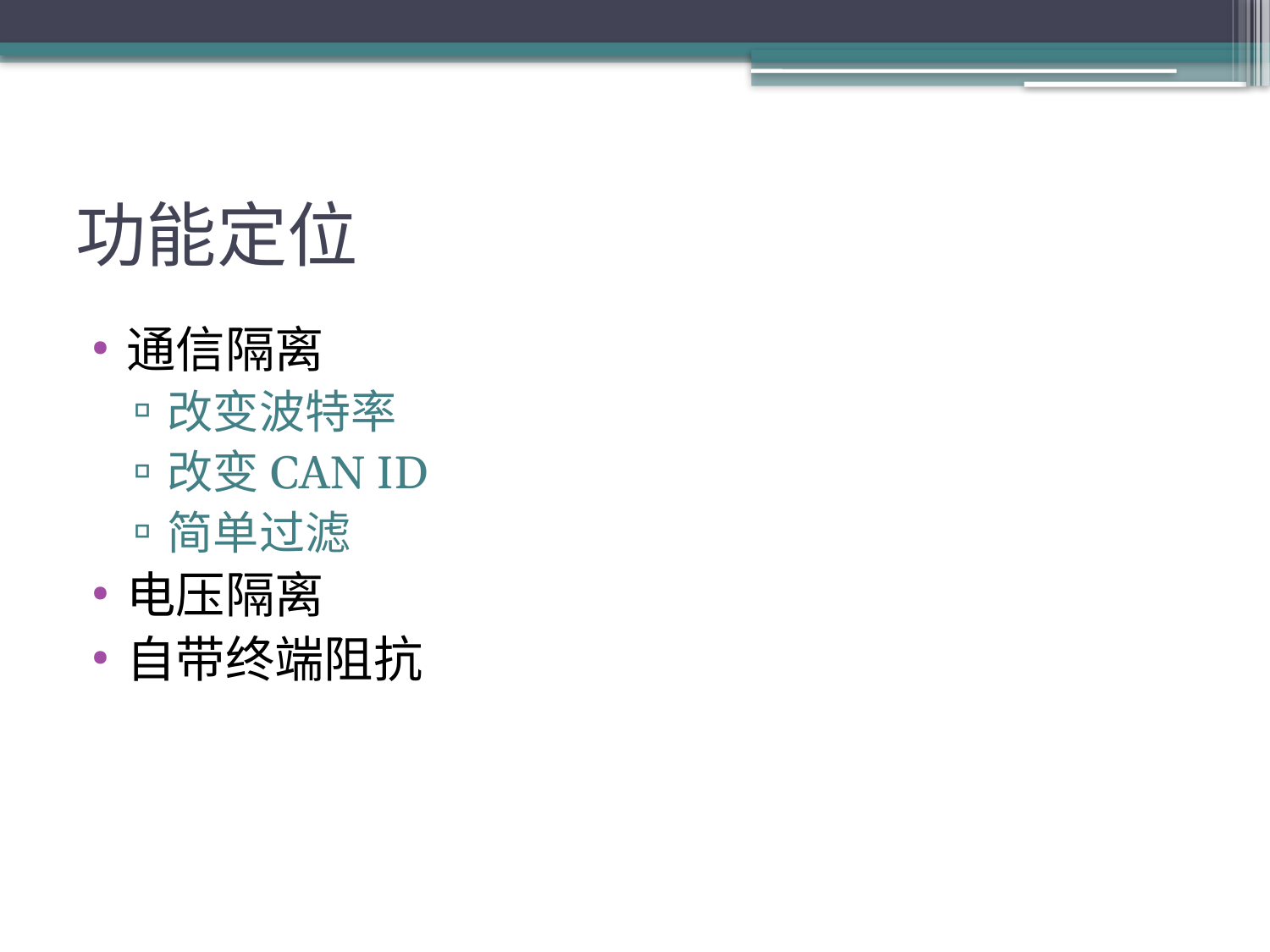

# 功能定位
通信隔离
改变波特率
改变CAN ID
简单过滤
电压隔离
自带终端阻抗